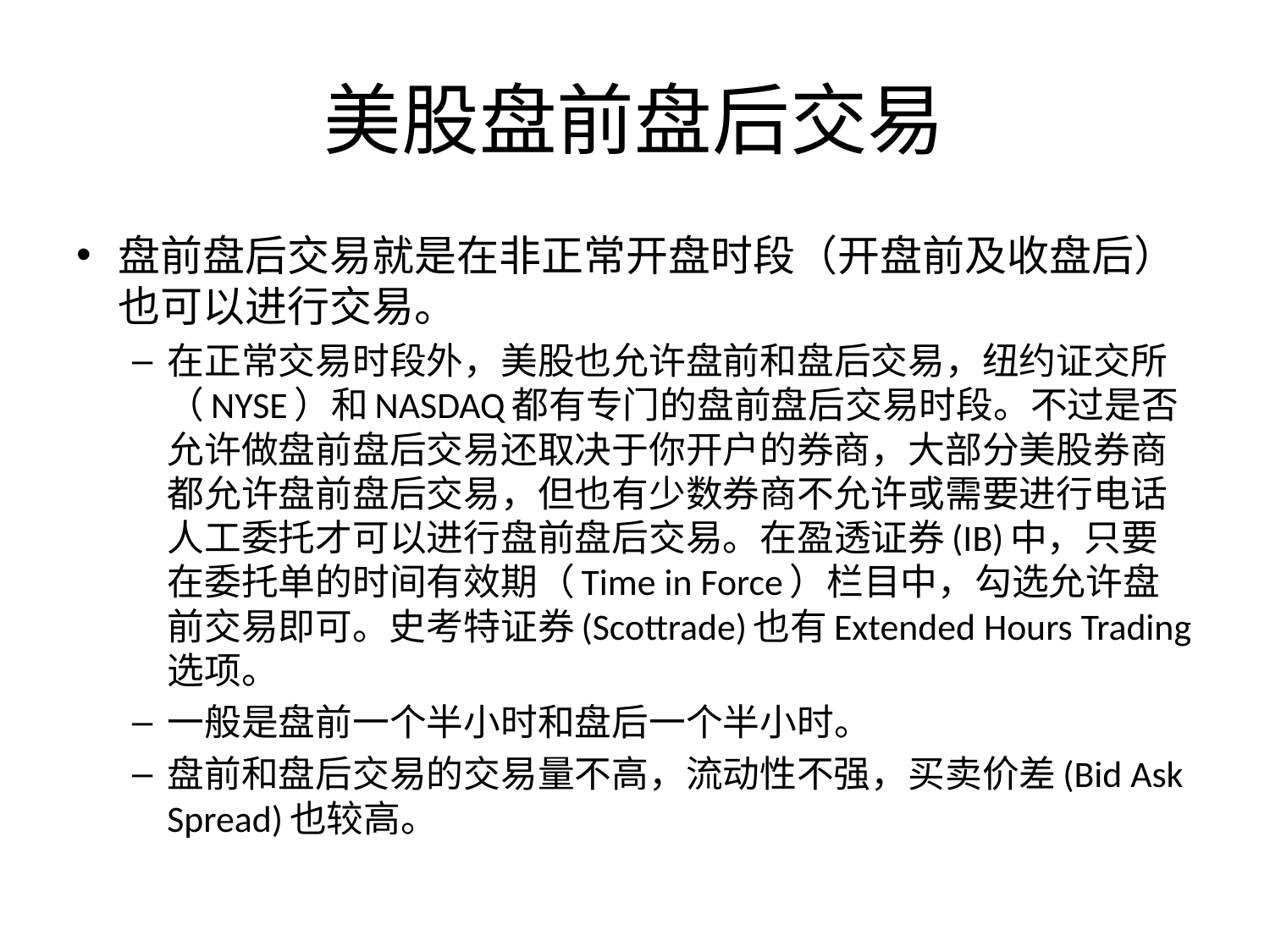

# 美股盘前盘后交易
盘前盘后交易就是在非正常开盘时段（开盘前及收盘后）也可以进行交易。
在正常交易时段外，美股也允许盘前和盘后交易，纽约证交所（NYSE）和NASDAQ都有专门的盘前盘后交易时段。不过是否允许做盘前盘后交易还取决于你开户的券商，大部分美股券商都允许盘前盘后交易，但也有少数券商不允许或需要进行电话人工委托才可以进行盘前盘后交易。在盈透证券(IB)中，只要在委托单的时间有效期（Time in Force）栏目中，勾选允许盘前交易即可。史考特证券(Scottrade)也有Extended Hours Trading选项。
一般是盘前一个半小时和盘后一个半小时。
盘前和盘后交易的交易量不高，流动性不强，买卖价差(Bid Ask Spread)也较高。